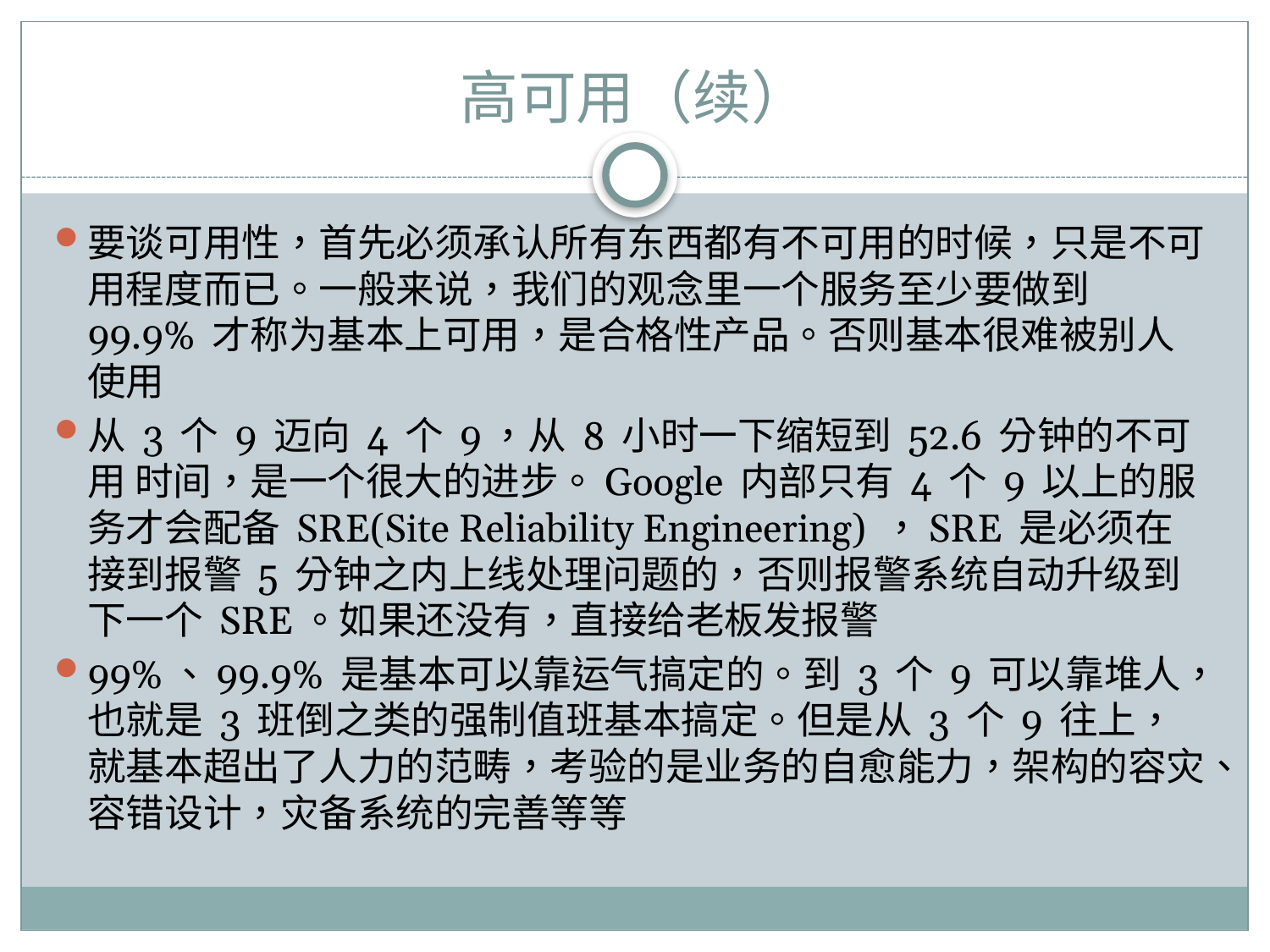

# 高可用（续）
要谈可用性，首先必须承认所有东西都有不可用的时候，只是不可用程度而已。一般来说，我们的观念里一个服务至少要做到 99.9% 才称为基本上可用，是合格性产品。否则基本很难被别人 使用
从 3 个 9 迈向 4 个 9，从 8 小时一下缩短到 52.6 分钟的不可用 时间，是一个很大的进步。Google 内部只有 4 个 9 以上的服务才会配备 SRE(Site Reliability Engineering) ，SRE 是必须在接到报警 5 分钟之内上线处理问题的，否则报警系统自动升级到下一个 SRE。如果还没有，直接给老板发报警
99%、99.9% 是基本可以靠运气搞定的。到 3 个 9 可以靠堆人，也就是 3 班倒之类的强制值班基本搞定。但是从 3 个 9 往上，就基本超出了人力的范畴，考验的是业务的自愈能力，架构的容灾、容错设计，灾备系统的完善等等